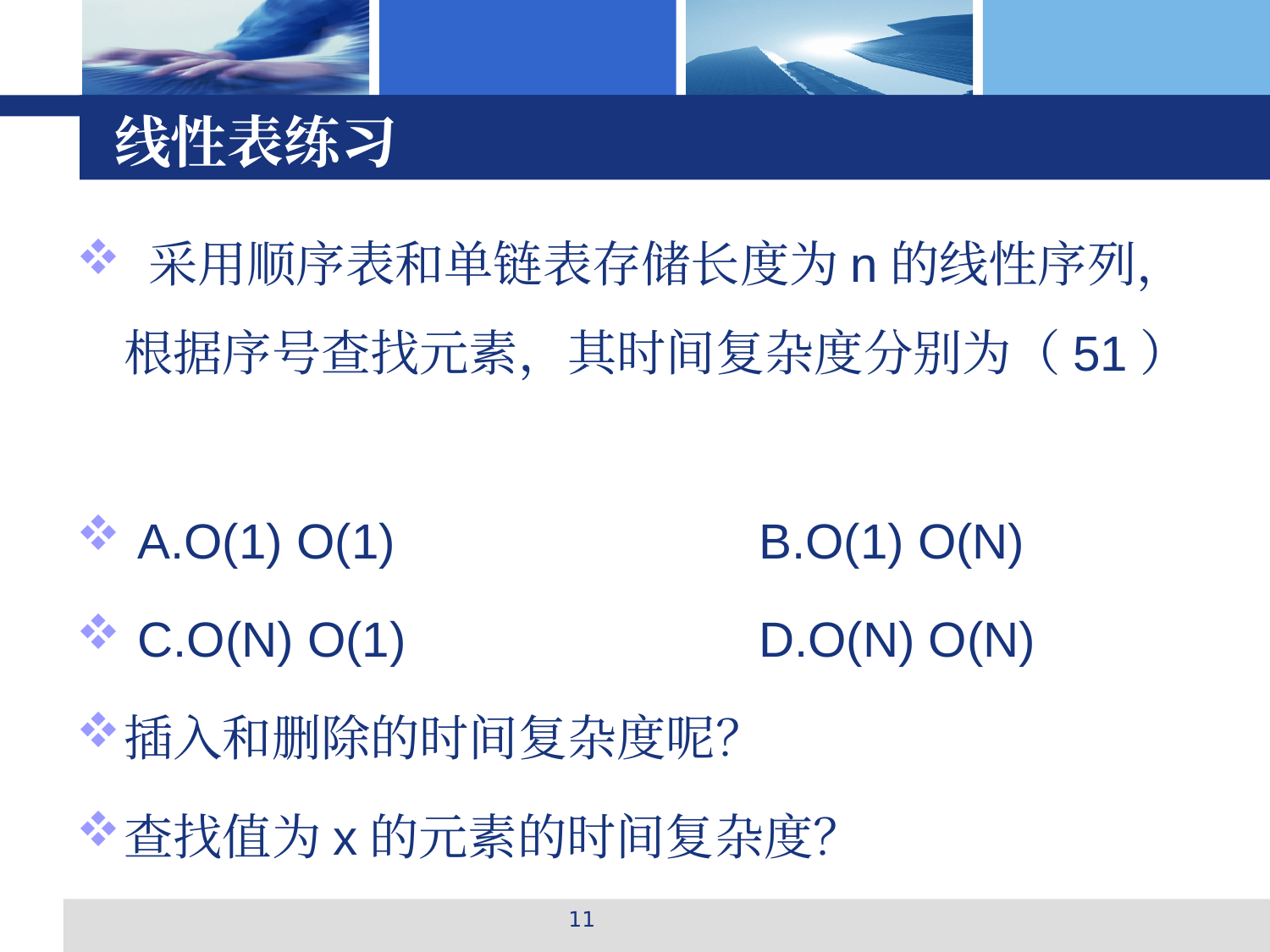

# 线性表练习
 采用顺序表和单链表存储长度为n的线性序列，根据序号查找元素，其时间复杂度分别为（51）
 A.O(1) O(1) 		 	B.O(1) O(N)
 C.O(N) O(1)  			D.O(N) O(N)
插入和删除的时间复杂度呢？
查找值为x的元素的时间复杂度？

11